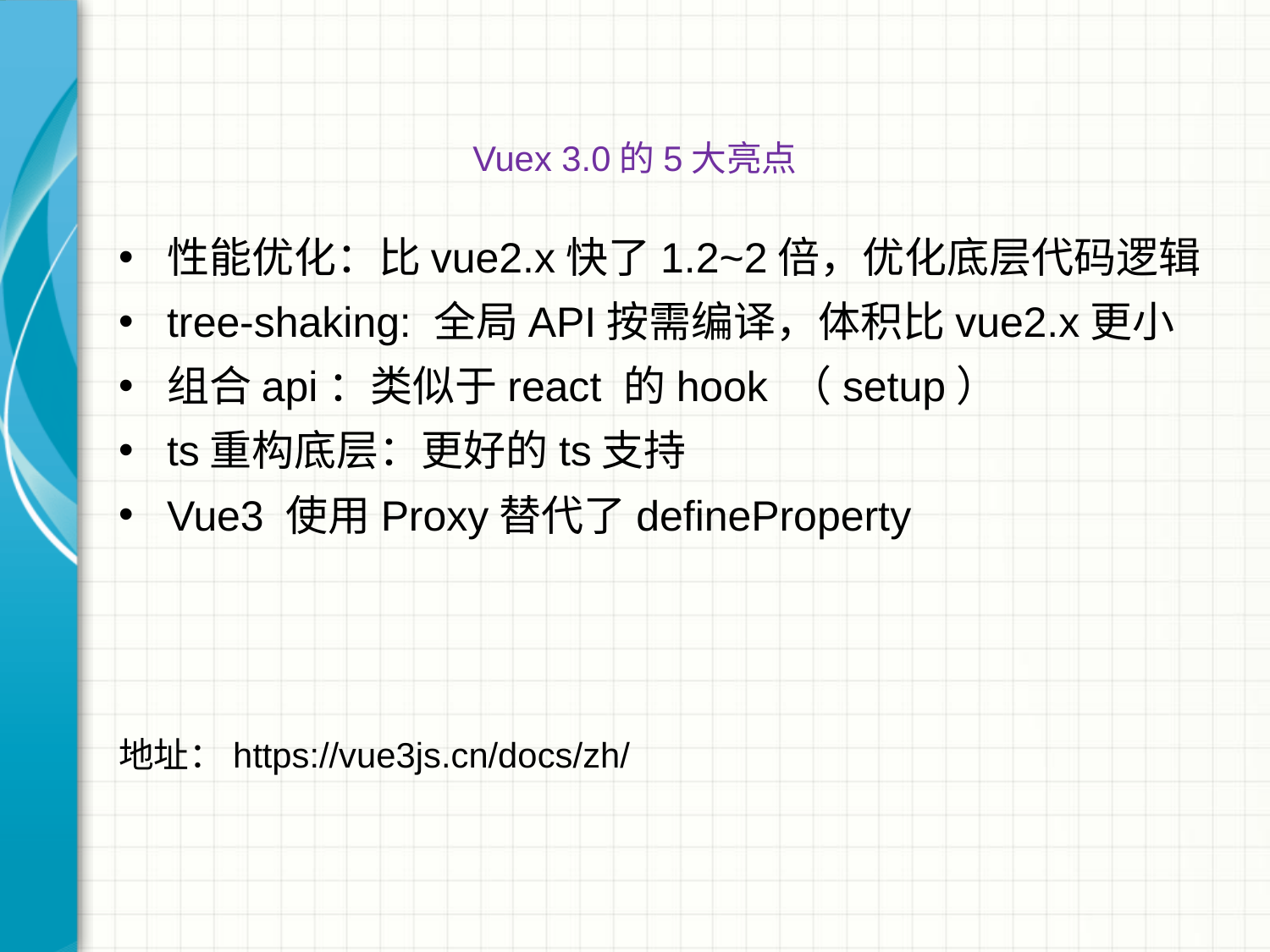

Vuex 3.0的5大亮点

性能优化：比vue2.x快了1.2~2倍，优化底层代码逻辑
tree-shaking: 全局API按需编译，体积比vue2.x更小
组合api：类似于react 的hook （setup）
ts重构底层：更好的ts支持
Vue3 使用Proxy替代了defineProperty

# 地址：https://vue3js.cn/docs/zh/